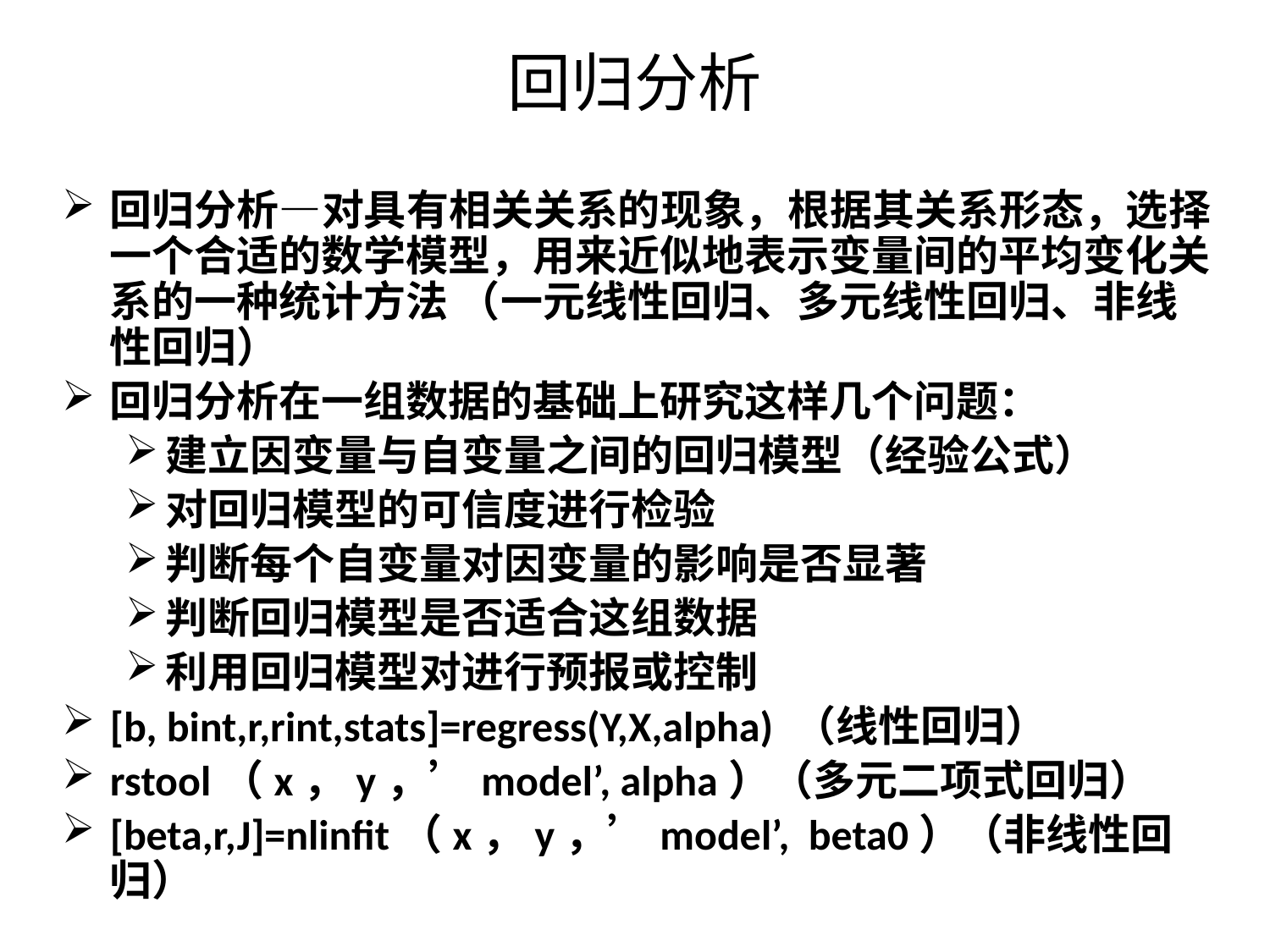

# 回归分析
回归分析—对具有相关关系的现象，根据其关系形态，选择一个合适的数学模型，用来近似地表示变量间的平均变化关系的一种统计方法 （一元线性回归、多元线性回归、非线性回归）
回归分析在一组数据的基础上研究这样几个问题：
建立因变量与自变量之间的回归模型（经验公式）
对回归模型的可信度进行检验
判断每个自变量对因变量的影响是否显著
判断回归模型是否适合这组数据
利用回归模型对进行预报或控制
[b, bint,r,rint,stats]=regress(Y,X,alpha) （线性回归）
rstool（x，y，’model’, alpha）（多元二项式回归）
[beta,r,J]=nlinfit（x，y，’model’,  beta0）（非线性回归）